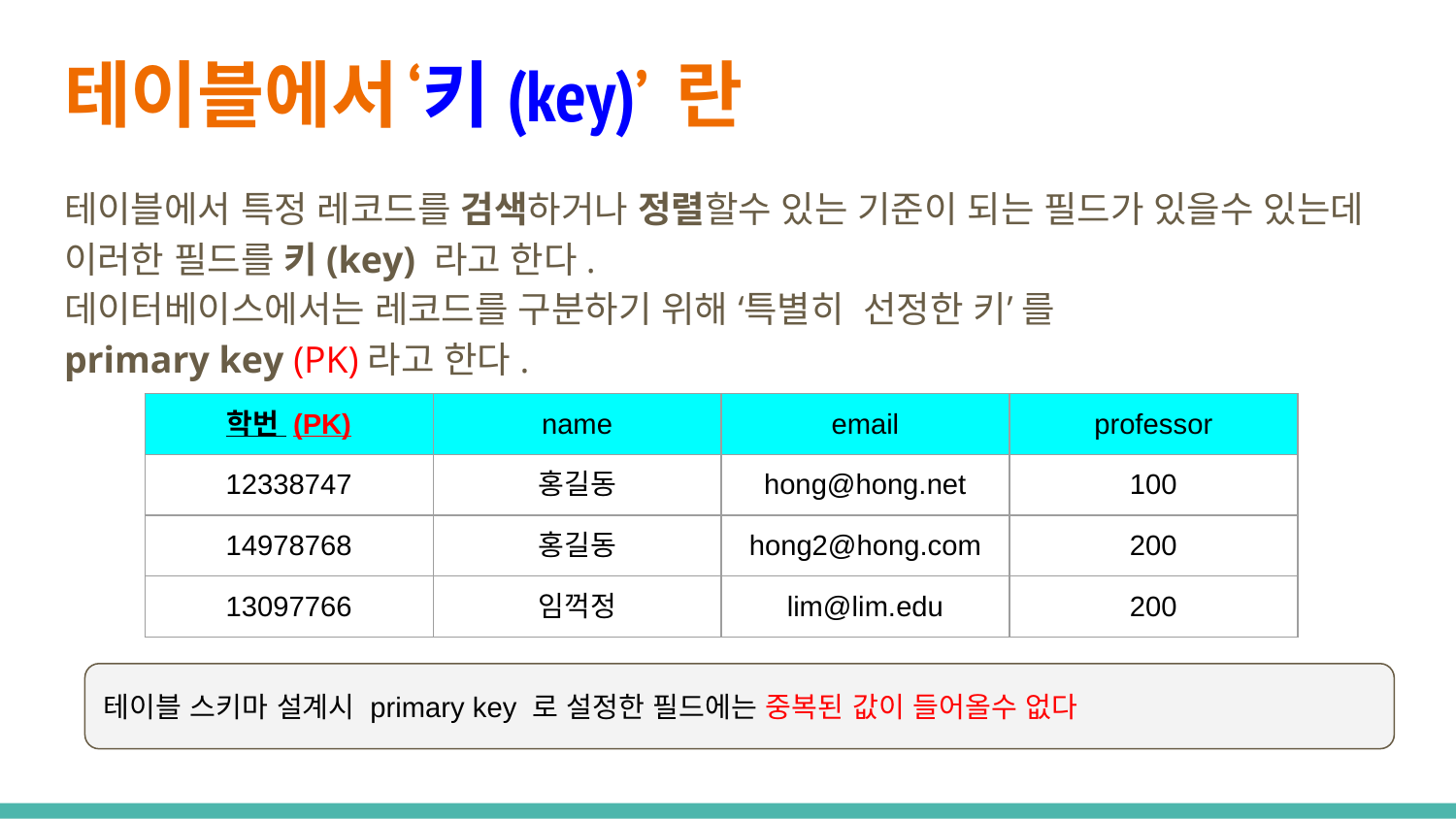

# 테이블에서 ‘키(key)’ 란
테이블에서 특정 레코드를 검색하거나 정렬할수 있는 기준이 되는 필드가 있을수 있는데 이러한 필드를 키(key) 라고 한다.
데이터베이스에서는 레코드를 구분하기 위해 ‘특별히  선정한 키’ 를
primary key (PK)라고 한다.
| 학번 (PK) | name | email | professor |
| --- | --- | --- | --- |
| 12338747 | 홍길동 | hong@hong.net | 100 |
| 14978768 | 홍길동 | hong2@hong.com | 200 |
| 13097766 | 임꺽정 | lim@lim.edu | 200 |
테이블 스키마 설계시 primary key 로 설정한 필드에는 중복된 값이 들어올수 없다